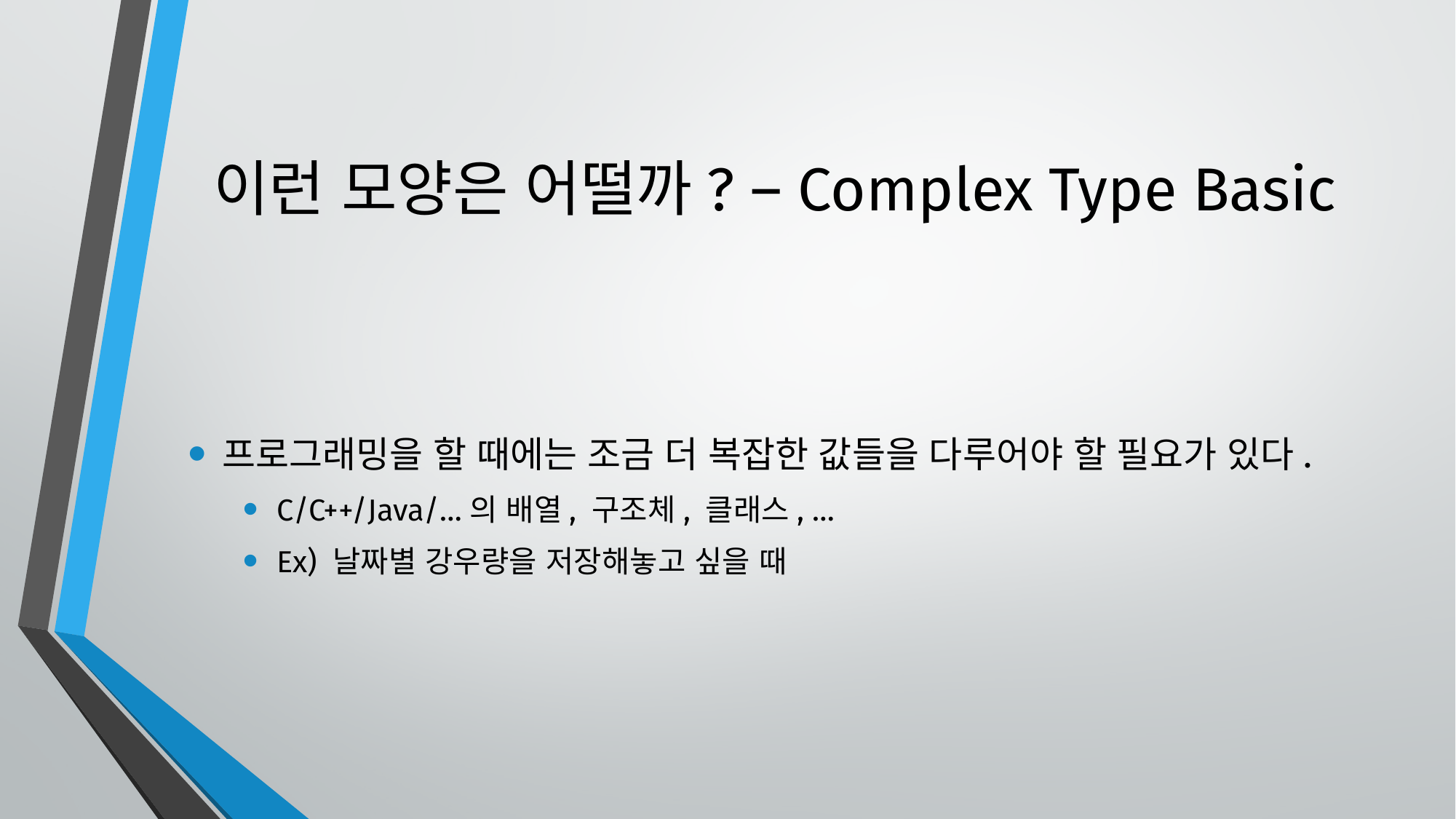

# 이런 모양은 어떨까? – Complex Type Basic
프로그래밍을 할 때에는 조금 더 복잡한 값들을 다루어야 할 필요가 있다.
C/C++/Java/…의 배열, 구조체, 클래스, …
Ex) 날짜별 강우량을 저장해놓고 싶을 때